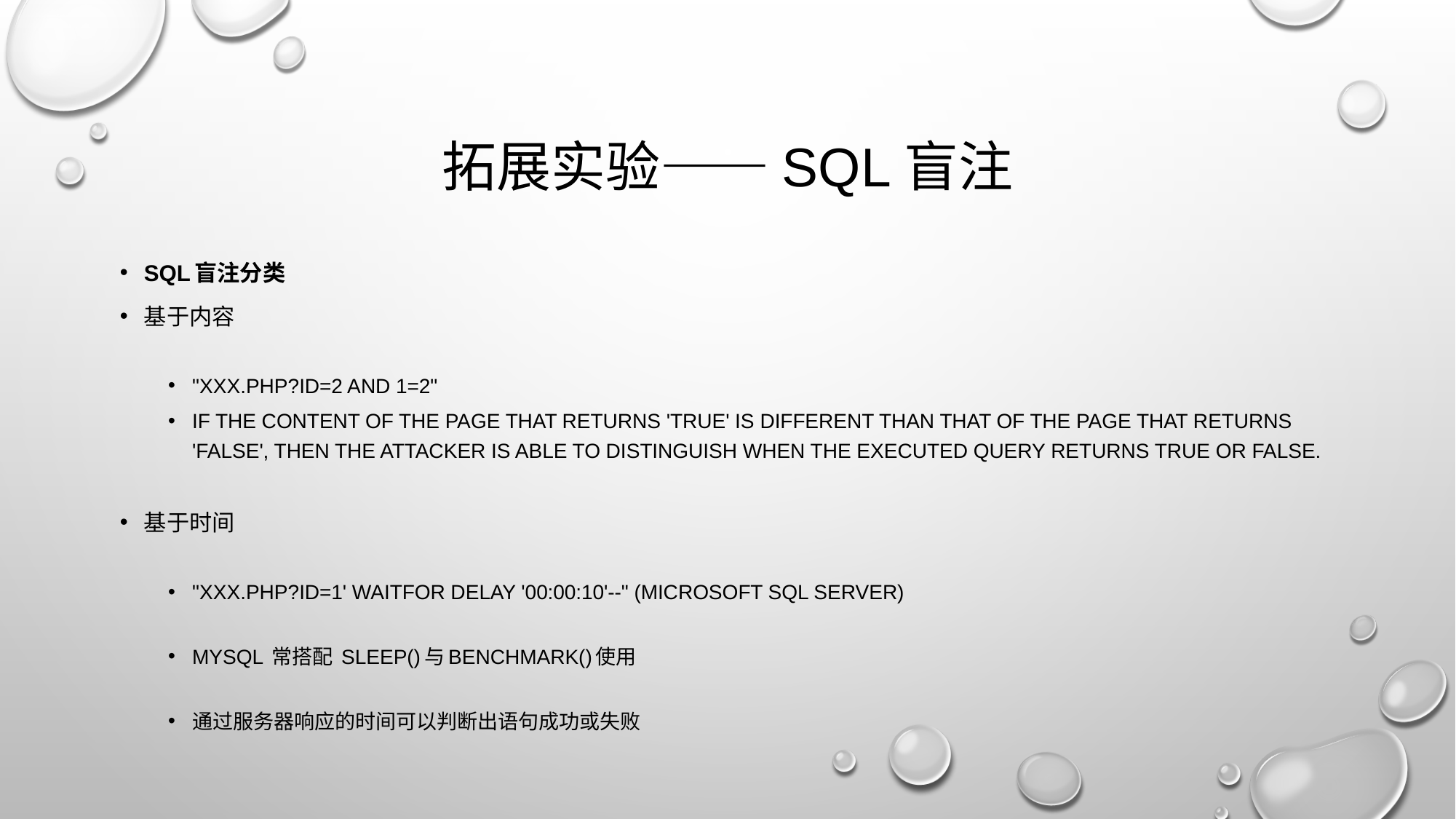

# 拓展实验——SQL盲注
SQL盲注分类
基于内容
"xxx.php?id=2 and 1=2"
If the content of the page that returns 'true' is different than that of the page that returns 'false', then the attacker is able to distinguish when the executed query returns true or false.
基于时间
"xxx.php?id=1' waitfor delay '00:00:10'--" (Microsoft SQL Server)
Mysql 常搭配 sleep()与benchmark()使用
通过服务器响应的时间可以判断出语句成功或失败